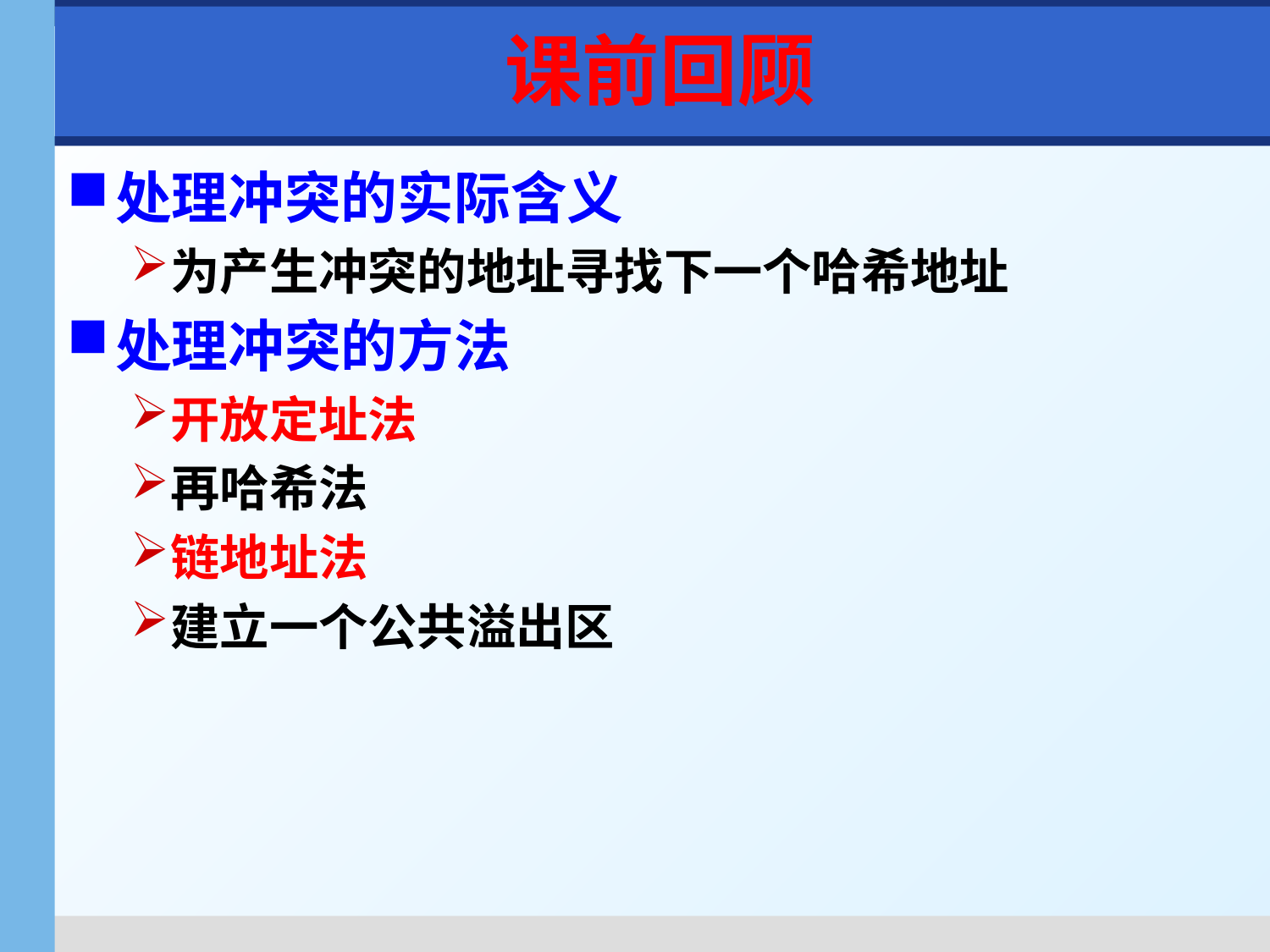

课前回顾
处理冲突的实际含义
为产生冲突的地址寻找下一个哈希地址
处理冲突的方法
开放定址法
再哈希法
链地址法
建立一个公共溢出区